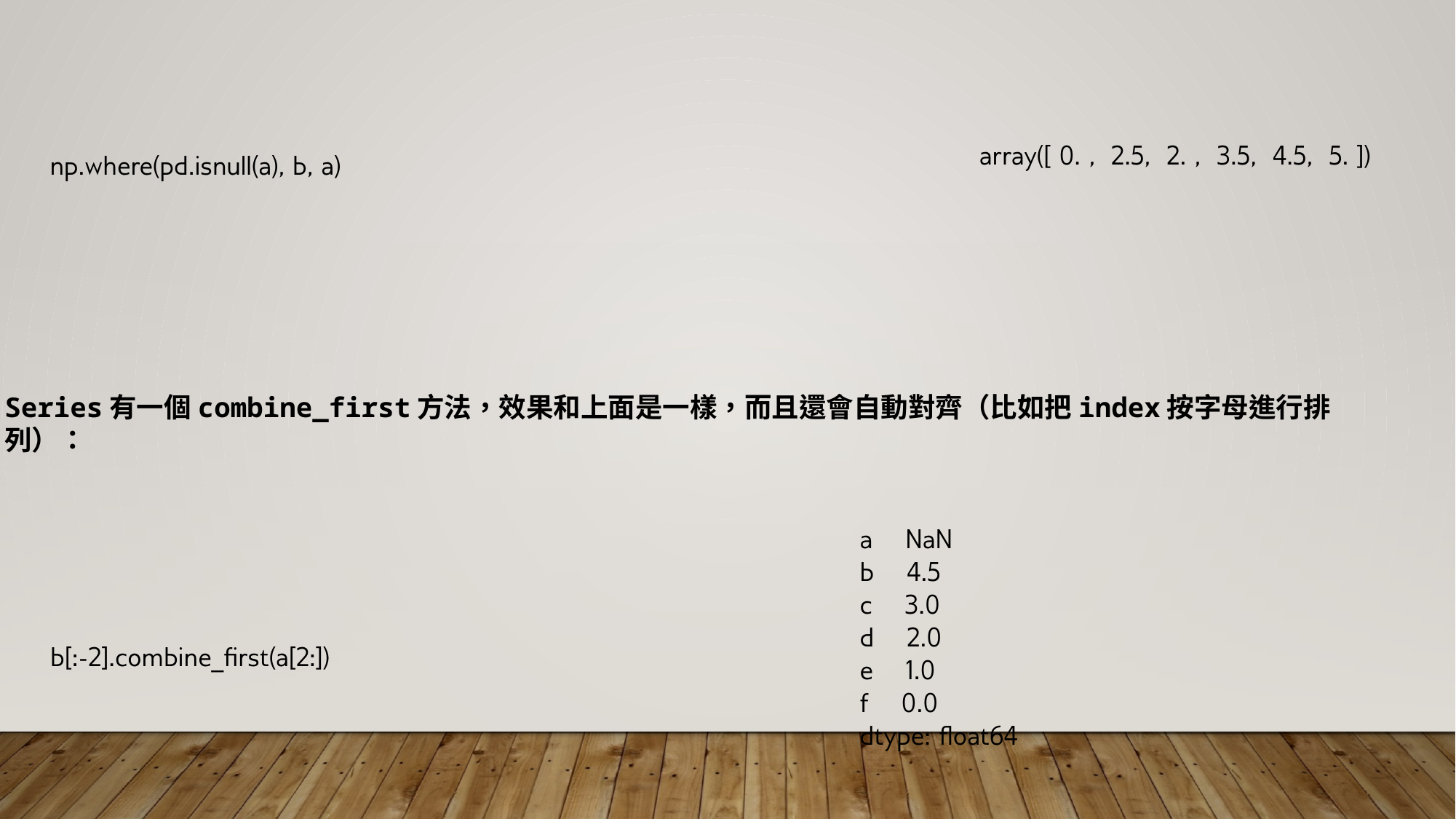

array([ 0. ,  2.5,  2. ,  3.5,  4.5,  5. ])
np.where(pd.isnull(a), b, a)
Series有一個combine_first方法，效果和上面是一樣，而且還會自動對齊（比如把index按字母進行排列）：
a    NaN
b    4.5
c    3.0
d    2.0
e    1.0
f    0.0
dtype: float64
b[:-2].combine_first(a[2:])